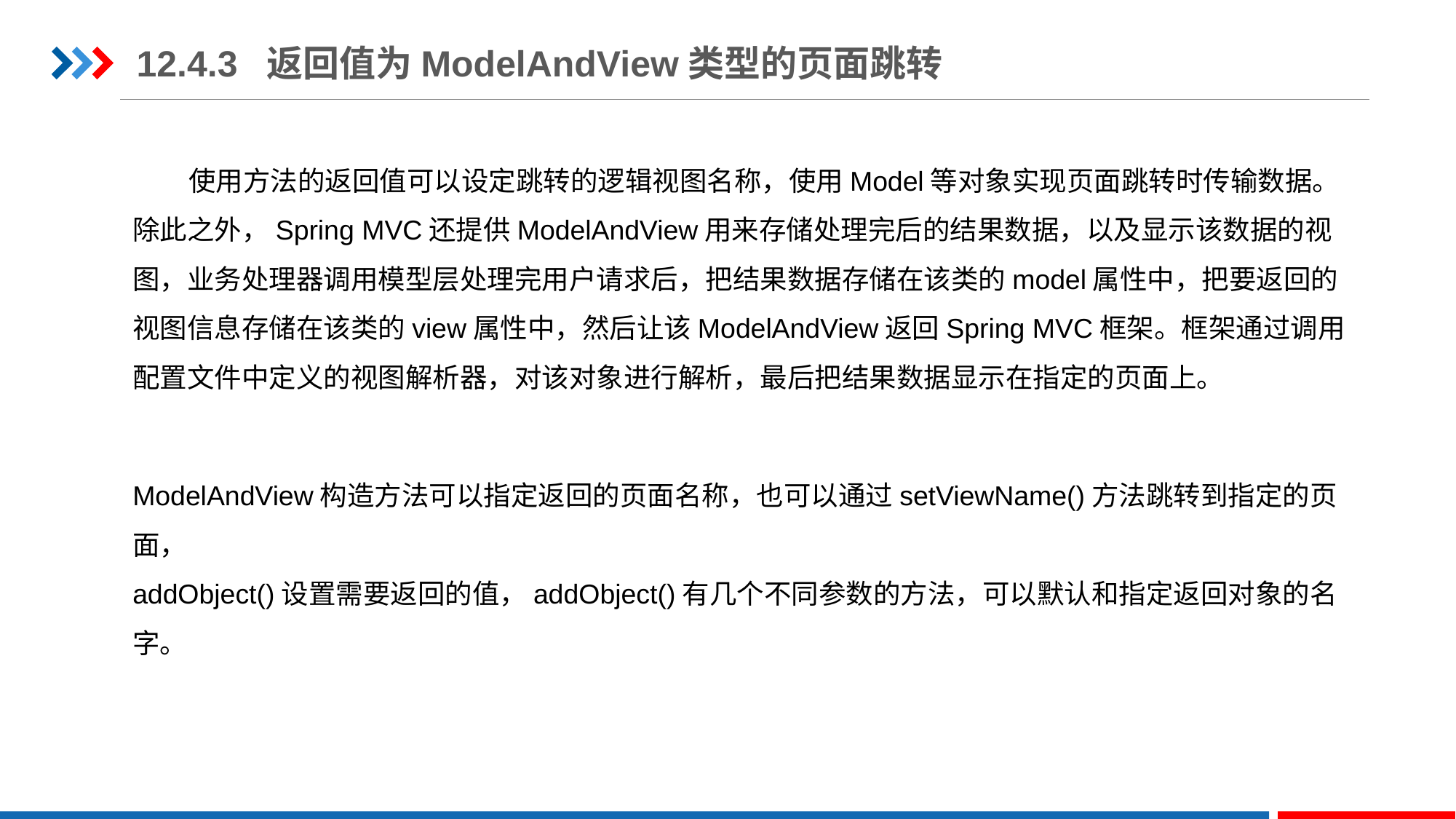

12.4.3  返回值为ModelAndView类型的页面跳转
        使用方法的返回值可以设定跳转的逻辑视图名称，使用Model等对象实现页面跳转时传输数据。除此之外，Spring MVC还提供ModelAndView用来存储处理完后的结果数据，以及显示该数据的视图，业务处理器调用模型层处理完用户请求后，把结果数据存储在该类的model属性中，把要返回的视图信息存储在该类的view属性中，然后让该ModelAndView返回Spring MVC框架。框架通过调用配置文件中定义的视图解析器，对该对象进行解析，最后把结果数据显示在指定的页面上。
ModelAndView构造方法可以指定返回的页面名称，也可以通过setViewName()方法跳转到指定的页面，
addObject()设置需要返回的值，addObject()有几个不同参数的方法，可以默认和指定返回对象的名字。